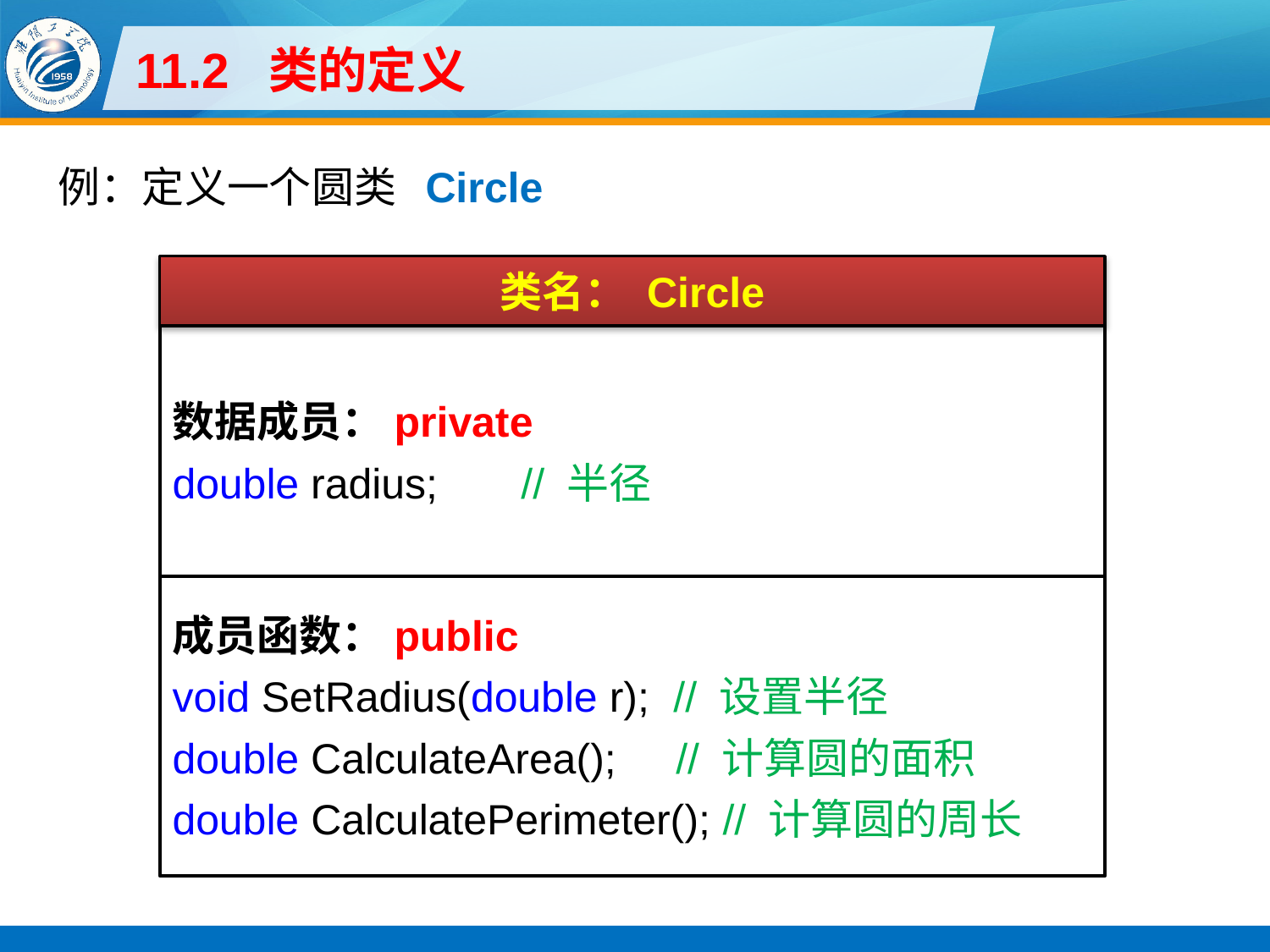

# 11.2  类的定义
例：定义一个圆类  Circle

类名： Circle
数据成员：private
double radius;       // 半径
成员函数：public
void SetRadius(double r);  // 设置半径
double CalculateArea();     // 计算圆的面积
double CalculatePerimeter(); // 计算圆的周长